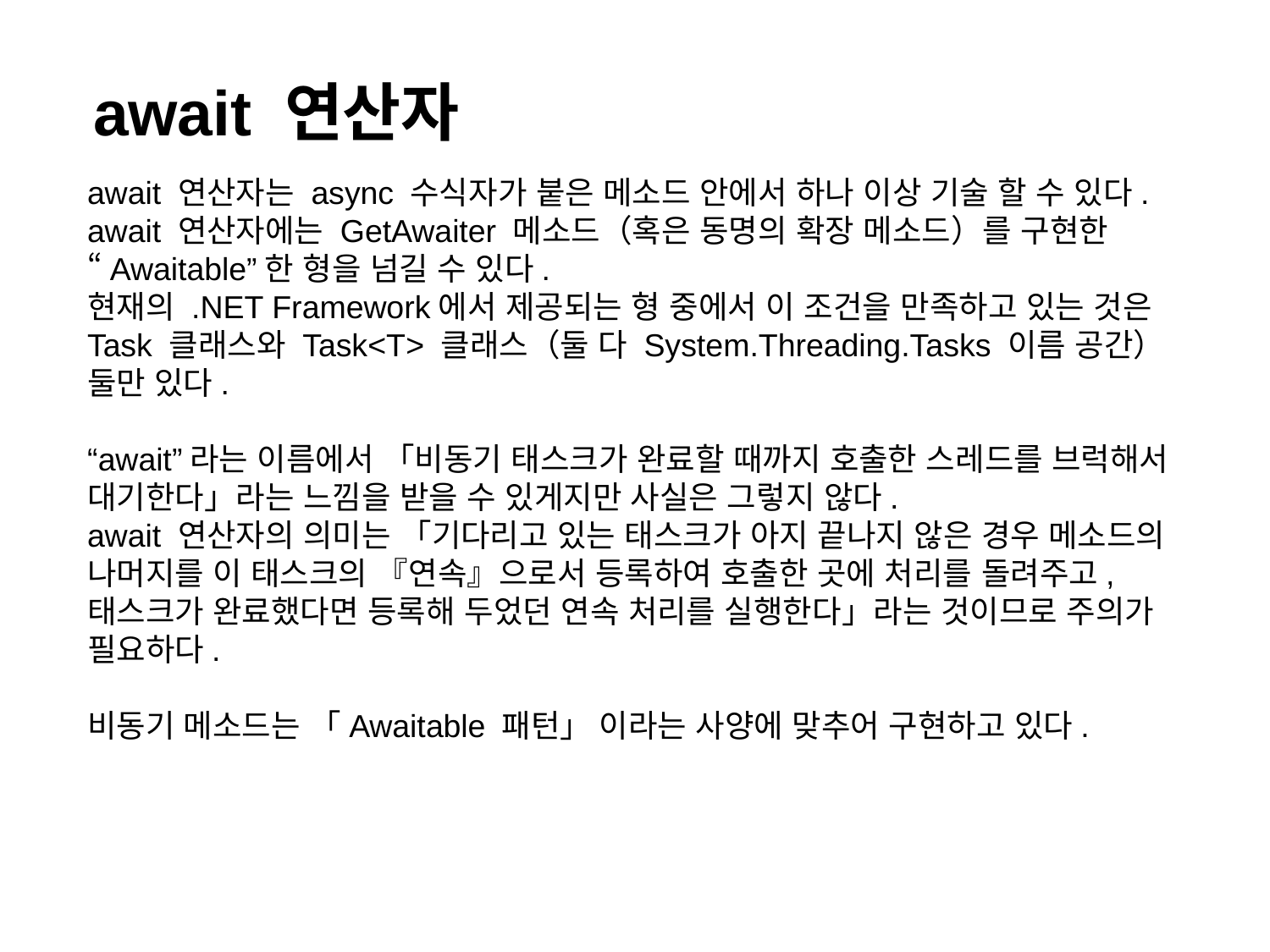

await 연산자
await 연산자는 async 수식자가 붙은 메소드 안에서 하나 이상 기술 할 수 있다.
await 연산자에는 GetAwaiter 메소드（혹은 동명의 확장 메소드）를 구현한 “Awaitable”한 형을 넘길 수 있다.
현재의 .NET Framework에서 제공되는 형 중에서 이 조건을 만족하고 있는 것은 Task 클래스와 Task<T> 클래스（둘 다 System.Threading.Tasks 이름 공간） 둘만 있다.

“await”라는 이름에서 「비동기 태스크가 완료할 때까지 호출한 스레드를 브럭해서 대기한다」라는 느낌을 받을 수 있게지만 사실은 그렇지 않다.
await 연산자의 의미는 「기다리고 있는 태스크가 아지 끝나지 않은 경우 메소드의 나머지를 이 태스크의 『연속』으로서 등록하여 호출한 곳에 처리를 돌려주고, 태스크가 완료했다면 등록해 두었던 연속 처리를 실행한다」라는 것이므로 주의가 필요하다.

비동기 메소드는 「Awaitable 패턴」 이라는 사양에 맞추어 구현하고 있다.